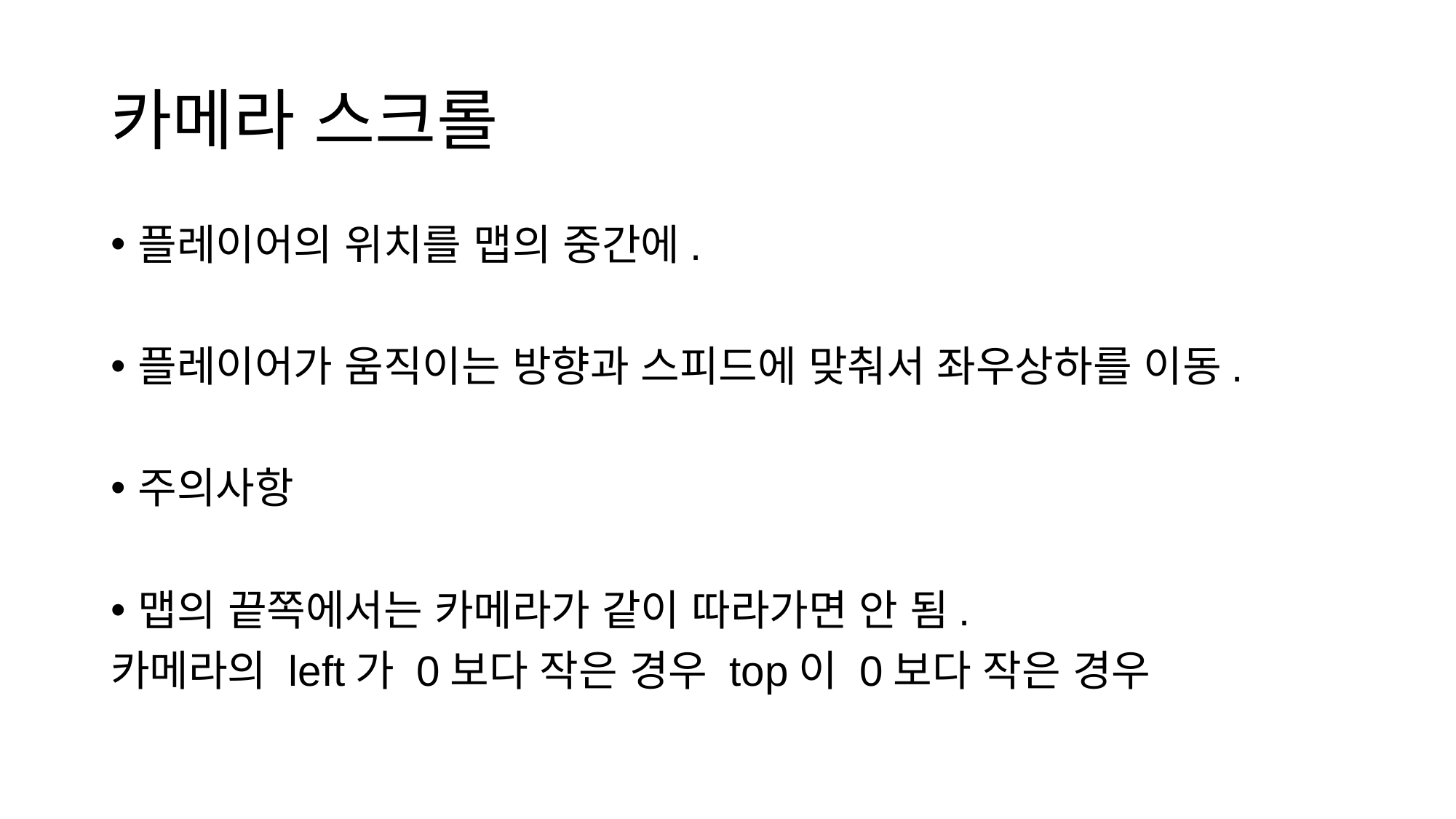

# 카메라 스크롤
플레이어의 위치를 맵의 중간에.

플레이어가 움직이는 방향과 스피드에 맞춰서 좌우상하를 이동.

주의사항

맵의 끝쪽에서는 카메라가 같이 따라가면 안 됨.
카메라의 left가 0보다 작은 경우 top이 0보다 작은 경우